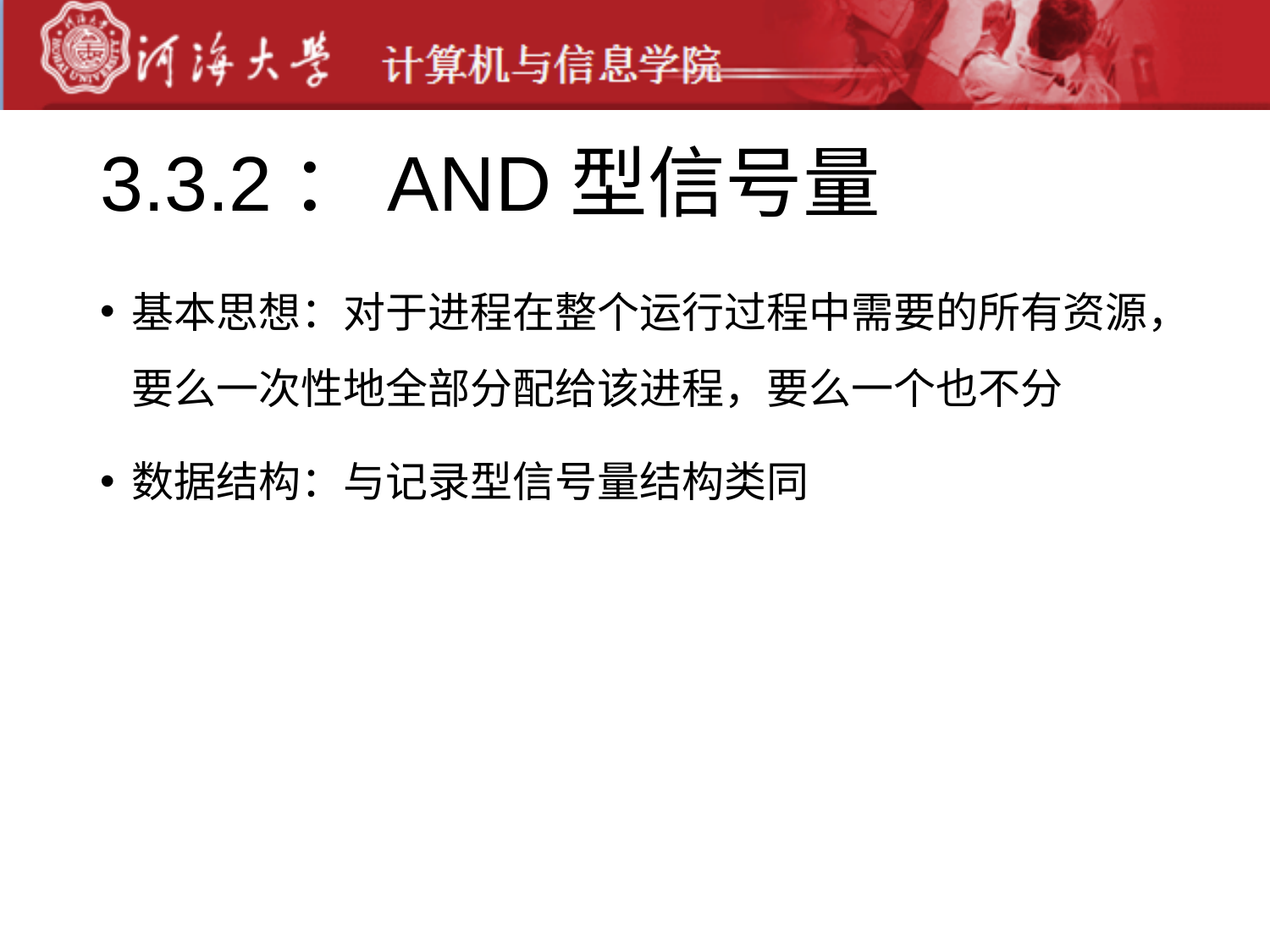

# 3.3.2：AND型信号量
基本思想：对于进程在整个运行过程中需要的所有资源，要么一次性地全部分配给该进程，要么一个也不分
数据结构：与记录型信号量结构类同